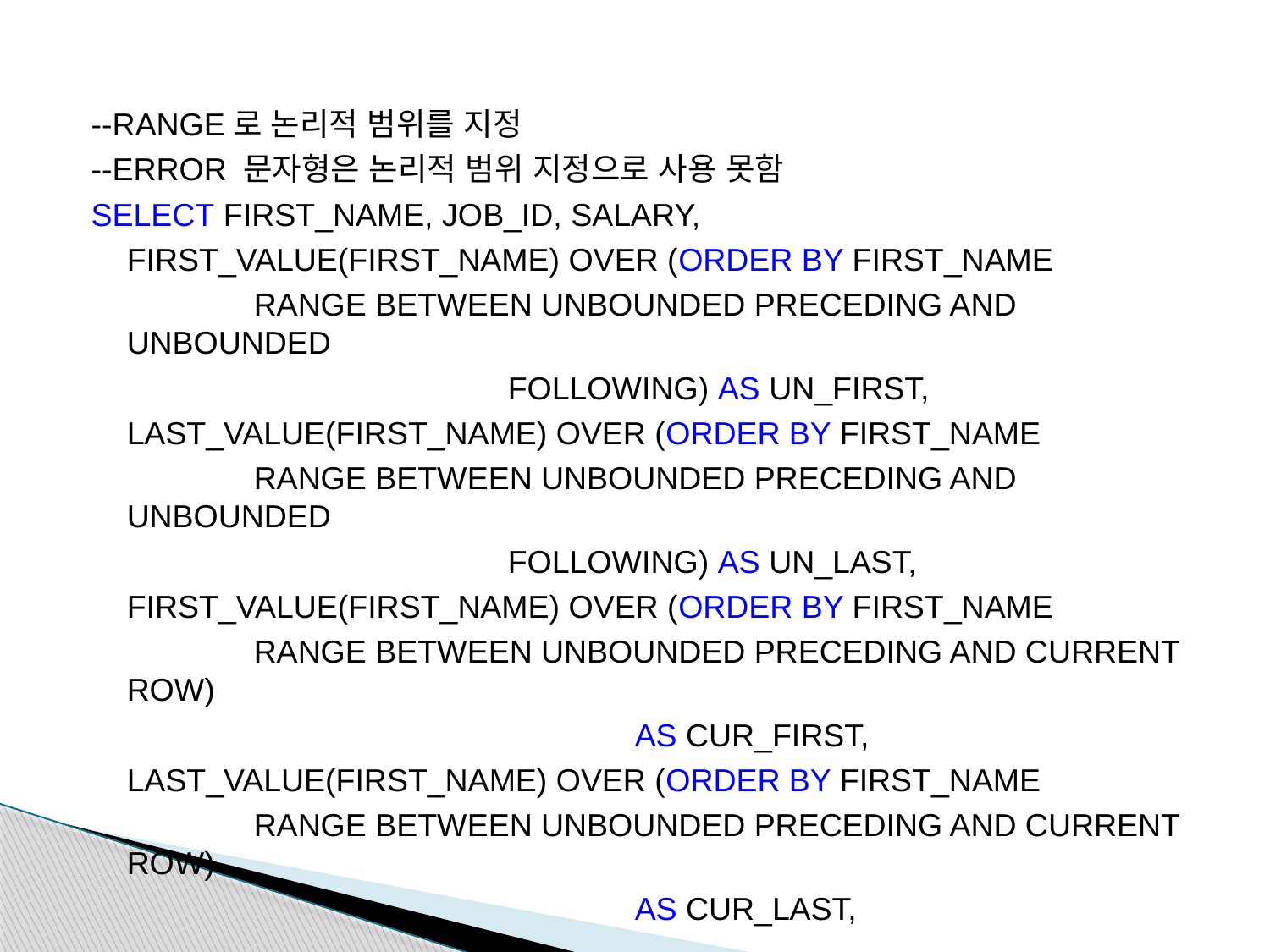

--RANGE로 논리적 범위를 지정
--ERROR 문자형은 논리적 범위 지정으로 사용 못함
SELECT FIRST_NAME, JOB_ID, SALARY,
	FIRST_VALUE(FIRST_NAME) OVER (ORDER BY FIRST_NAME
		RANGE BETWEEN UNBOUNDED PRECEDING AND UNBOUNDED
				FOLLOWING) AS UN_FIRST,
	LAST_VALUE(FIRST_NAME) OVER (ORDER BY FIRST_NAME
		RANGE BETWEEN UNBOUNDED PRECEDING AND UNBOUNDED
				FOLLOWING) AS UN_LAST,
	FIRST_VALUE(FIRST_NAME) OVER (ORDER BY FIRST_NAME
		RANGE BETWEEN UNBOUNDED PRECEDING AND CURRENT ROW)
					AS CUR_FIRST,
	LAST_VALUE(FIRST_NAME) OVER (ORDER BY FIRST_NAME
		RANGE BETWEEN UNBOUNDED PRECEDING AND CURRENT ROW)
					AS CUR_LAST,